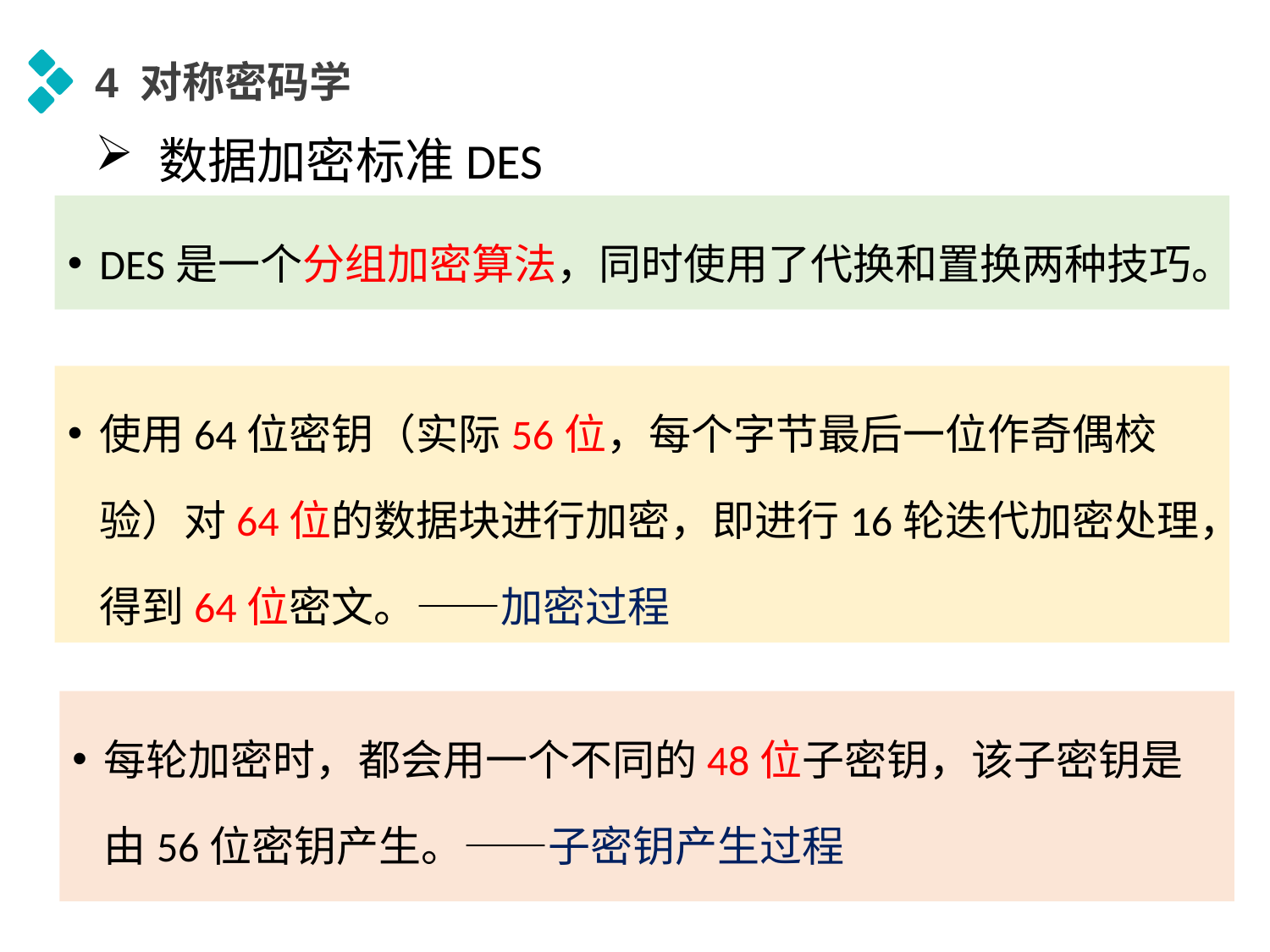

4 对称密码学

数据加密标准DES
DES是一个分组加密算法，同时使用了代换和置换两种技巧。

使用64位密钥（实际56位，每个字节最后一位作奇偶校验）对64位的数据块进行加密，即进行16轮迭代加密处理，得到64位密文。——加密过程

每轮加密时，都会用一个不同的48位子密钥，该子密钥是由56位密钥产生。——子密钥产生过程